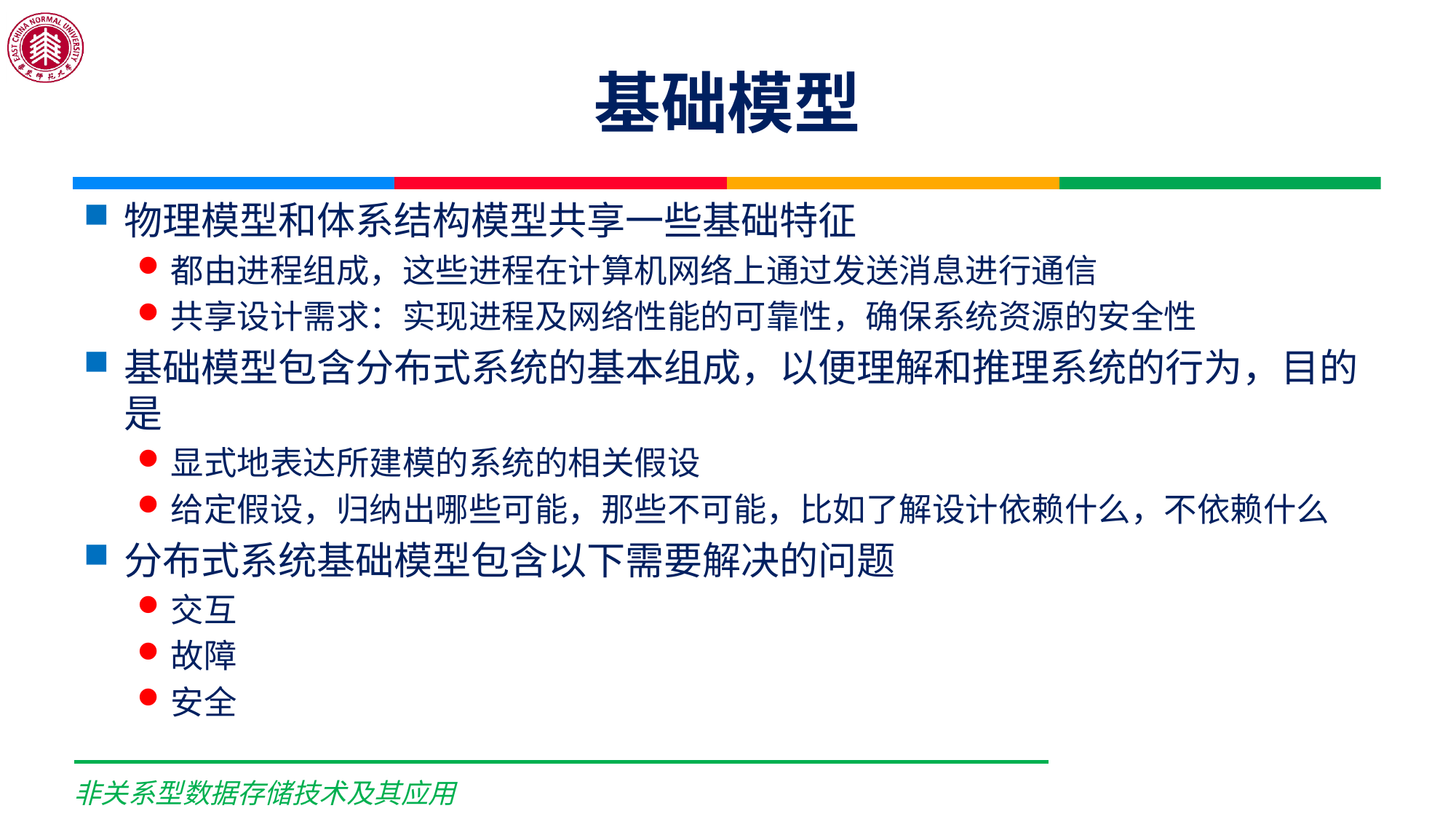

# 基础模型
物理模型和体系结构模型共享一些基础特征
都由进程组成，这些进程在计算机网络上通过发送消息进行通信
共享设计需求：实现进程及网络性能的可靠性，确保系统资源的安全性
基础模型包含分布式系统的基本组成，以便理解和推理系统的行为，目的是
显式地表达所建模的系统的相关假设
给定假设，归纳出哪些可能，那些不可能，比如了解设计依赖什么，不依赖什么
分布式系统基础模型包含以下需要解决的问题
交互
故障
安全